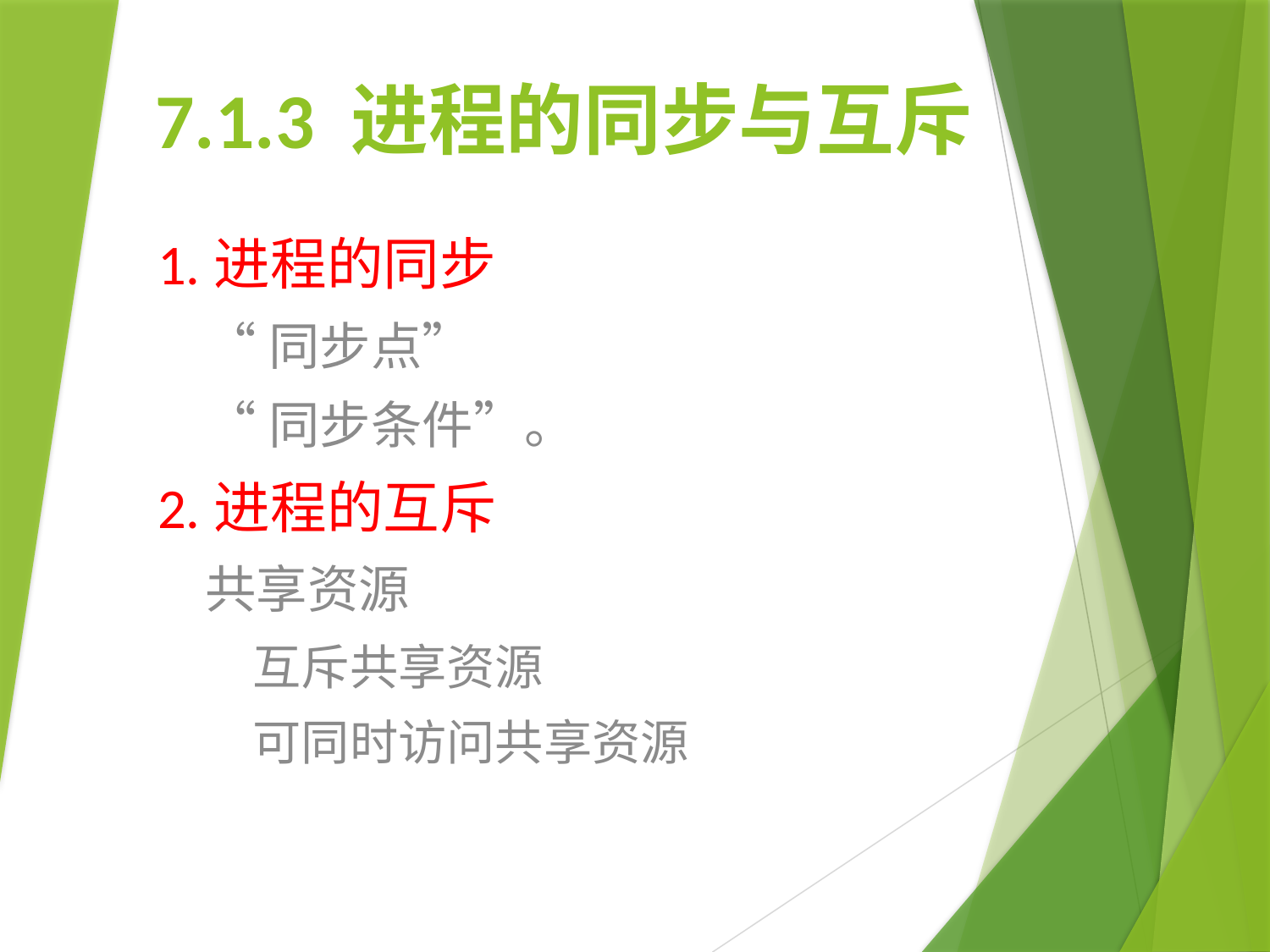

# 7.1.3 进程的同步与互斥
1.进程的同步
“同步点”
“同步条件”。
2.进程的互斥
共享资源
互斥共享资源
可同时访问共享资源